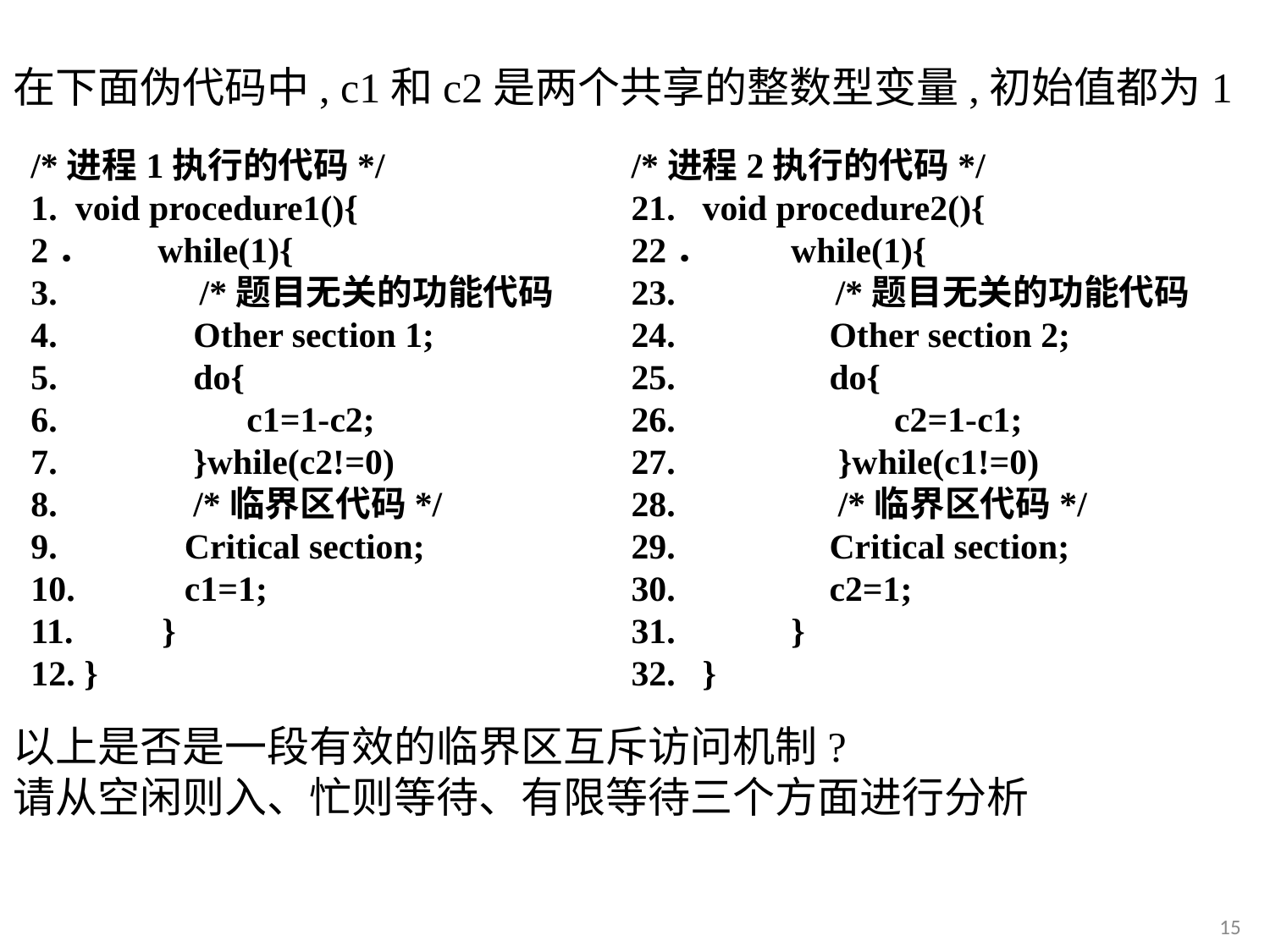

在下面伪代码中, c1和c2是两个共享的整数型变量,初始值都为1
#
/*进程1执行的代码*/
1.  void procedure1(){
2．	while(1){
3.                /*题目无关的功能代码
4.	    Other section 1;
5.	    do{
6.	          c1=1-c2;
7.	    }while(c2!=0)
8.	    /*临界区代码*/
9.	   Critical section;
10.	   c1=1;
11.          }
12. }
/*进程2执行的代码*/
21.   void procedure2(){
22．	   while(1){
23.                  /*题目无关的功能代码
24.	        Other section 2;
25.	        do{
26.		 c2=1-c1;
27.	         }while(c1!=0)
28.	         /*临界区代码*/
29.	        Critical section;
30.	        c2=1;
31.             }
32.   }

以上是否是一段有效的临界区互斥访问机制?
请从空闲则入、忙则等待、有限等待三个方面进行分析
15